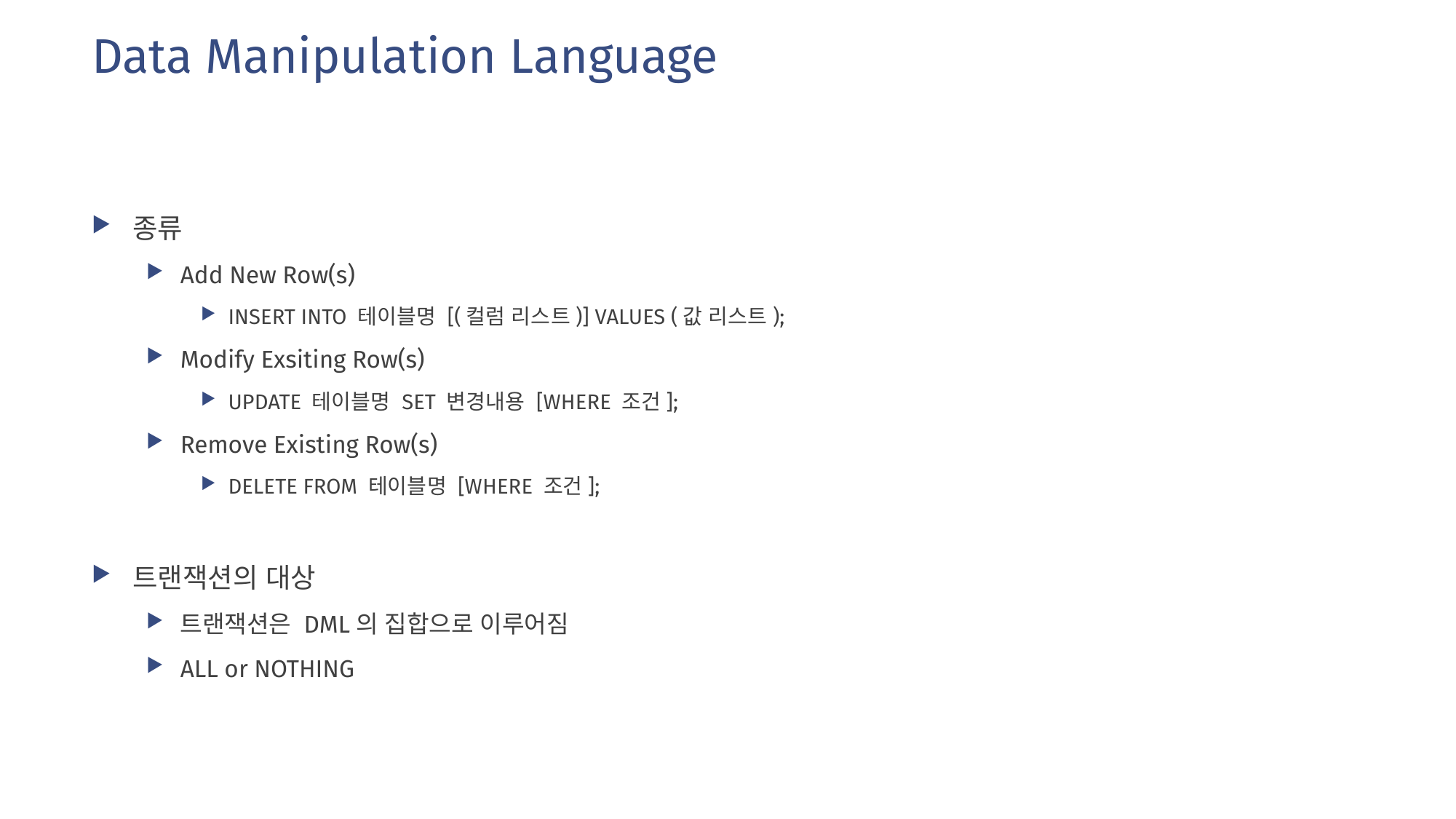

# Data Manipulation Language

종류
Add New Row(s)
INSERT INTO 테이블명 [(컬럼 리스트)] VALUES (값 리스트);
Modify Exsiting Row(s)
UPDATE 테이블명 SET 변경내용 [WHERE 조건];
Remove Existing Row(s)
DELETE FROM 테이블명 [WHERE 조건];

트랜잭션의 대상
트랜잭션은 DML의 집합으로 이루어짐
ALL or NOTHING